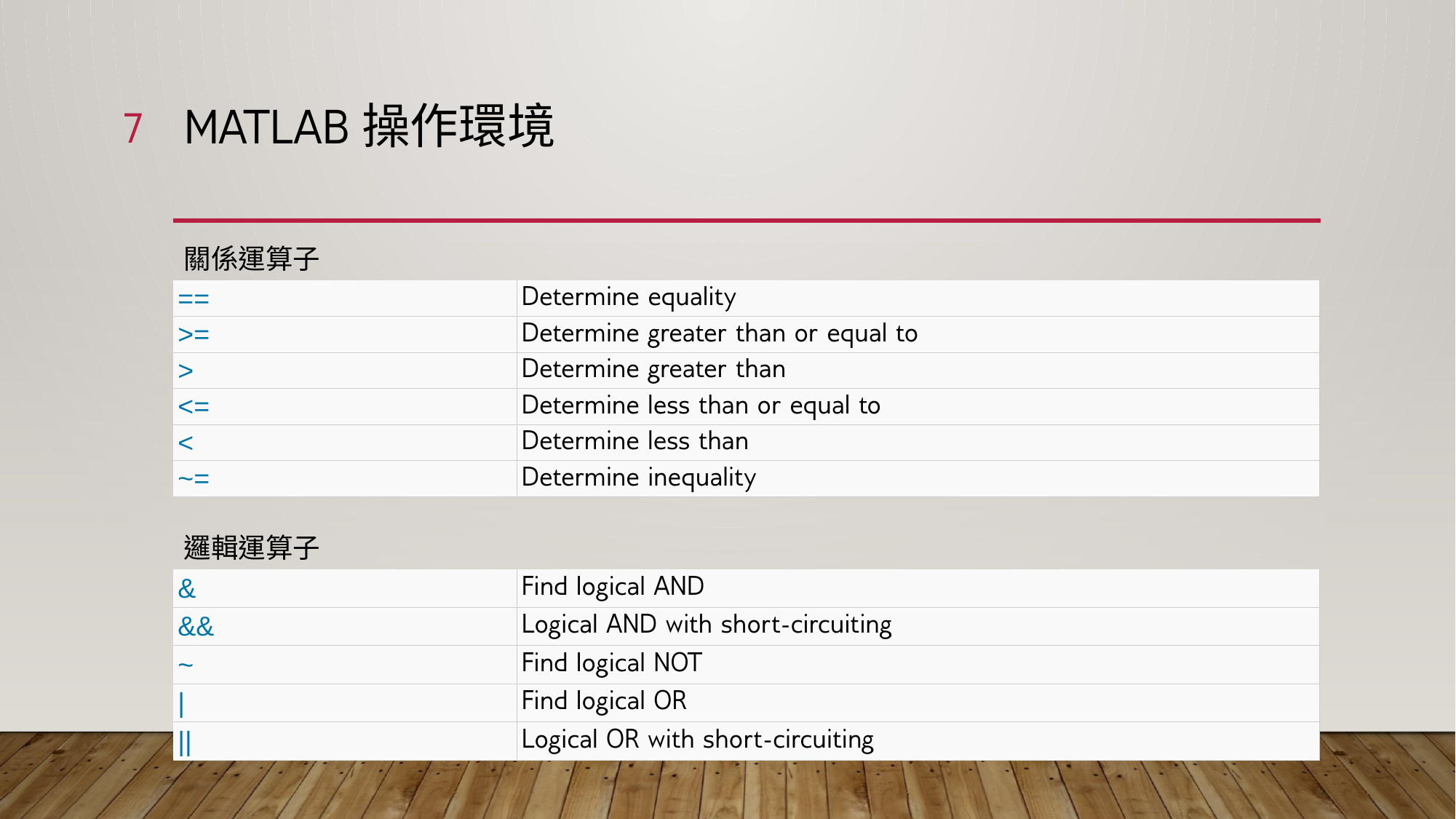

7
# MATLAB操作環境
關係運算子
| == | Determine equality |
| --- | --- |
| >= | Determine greater than or equal to |
| > | Determine greater than |
| <= | Determine less than or equal to |
| < | Determine less than |
| ~= | Determine inequality |
邏輯運算子
| & | Find logical AND |
| --- | --- |
| && | Logical AND with short-circuiting |
| ~ | Find logical NOT |
| | | Find logical OR |
| || | Logical OR with short-circuiting |